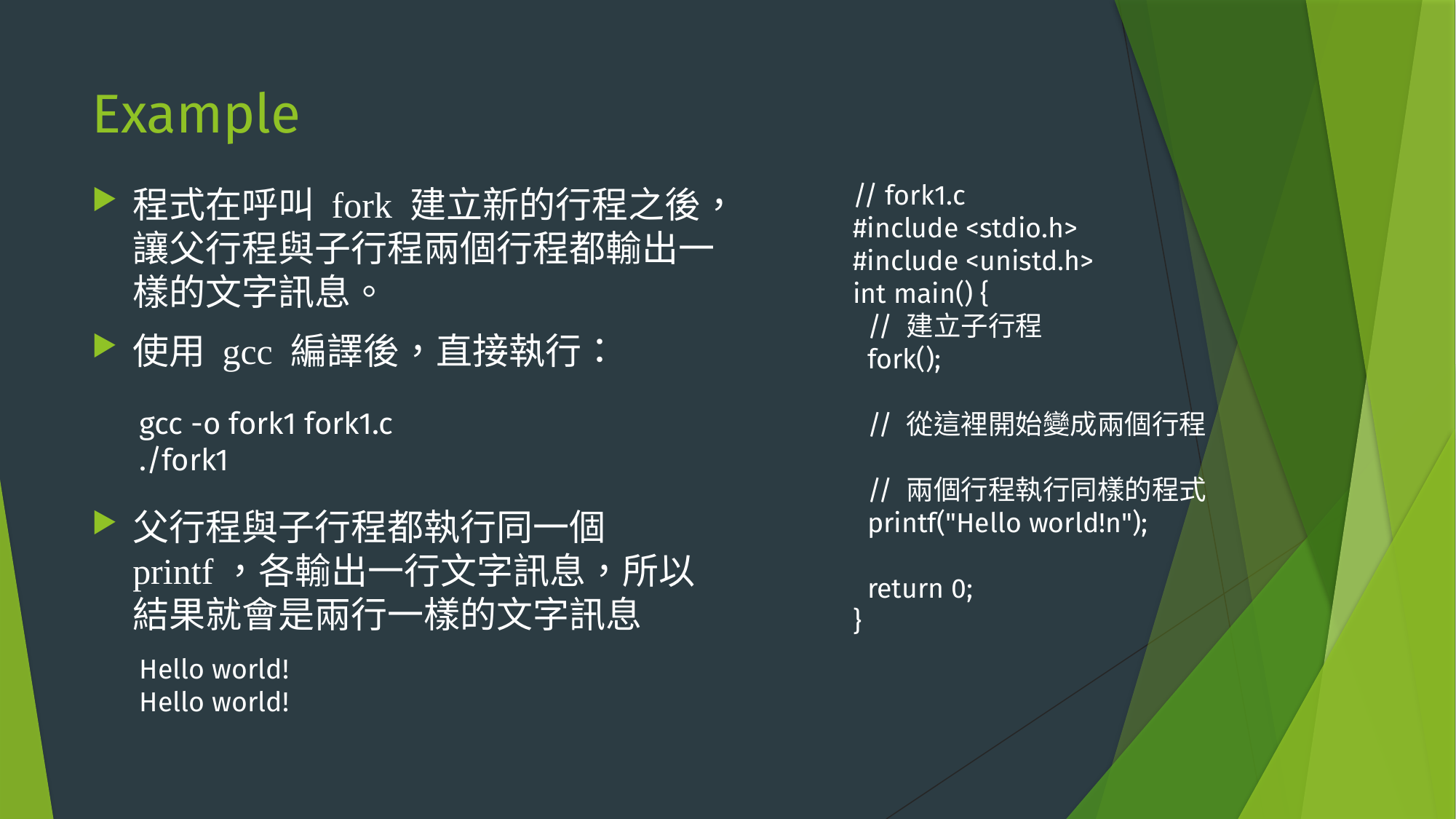

# Example
// fork1.c
#include <stdio.h>
#include <unistd.h>
int main() {
  // 建立子行程
  fork();

  // 從這裡開始變成兩個行程

  // 兩個行程執行同樣的程式
  printf("Hello world!n");

  return 0;
}
程式在呼叫 fork 建立新的行程之後，讓父行程與子行程兩個行程都輸出一樣的文字訊息。
使用 gcc 編譯後，直接執行：

父行程與子行程都執行同一個 printf，各輸出一行文字訊息，所以結果就會是兩行一樣的文字訊息
gcc -o fork1 fork1.c
./fork1
Hello world!
Hello world!